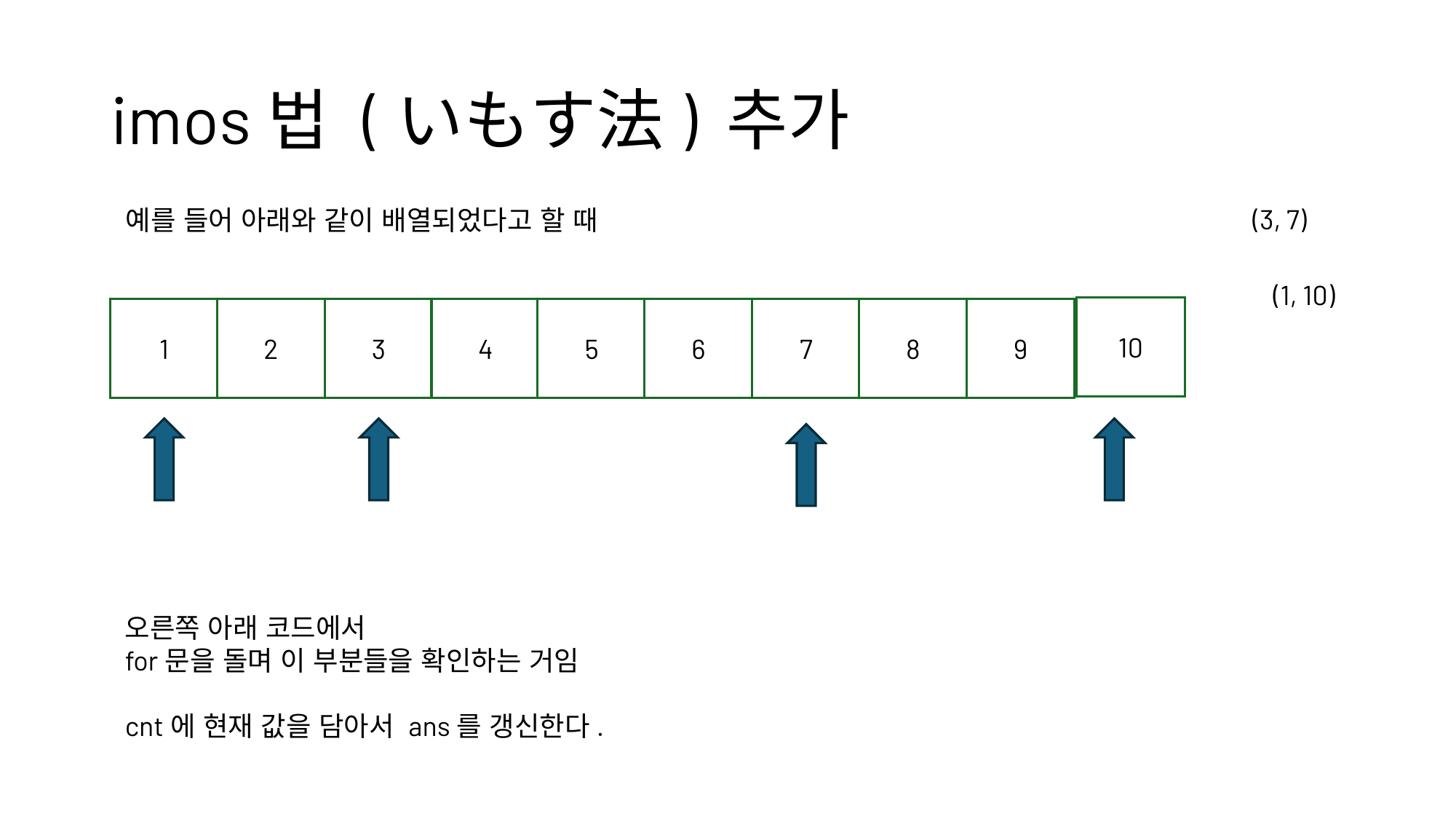

# imos법 (いもす法) 추가
(3, 7)
예를 들어 아래와 같이 배열되었다고 할 때
(1, 10)
10
1
2
3
4
5
6
7
8
9

오른쪽 아래 코드에서
for문을 돌며 이 부분들을 확인하는 거임

cnt에 현재 값을 담아서 ans를 갱신한다.